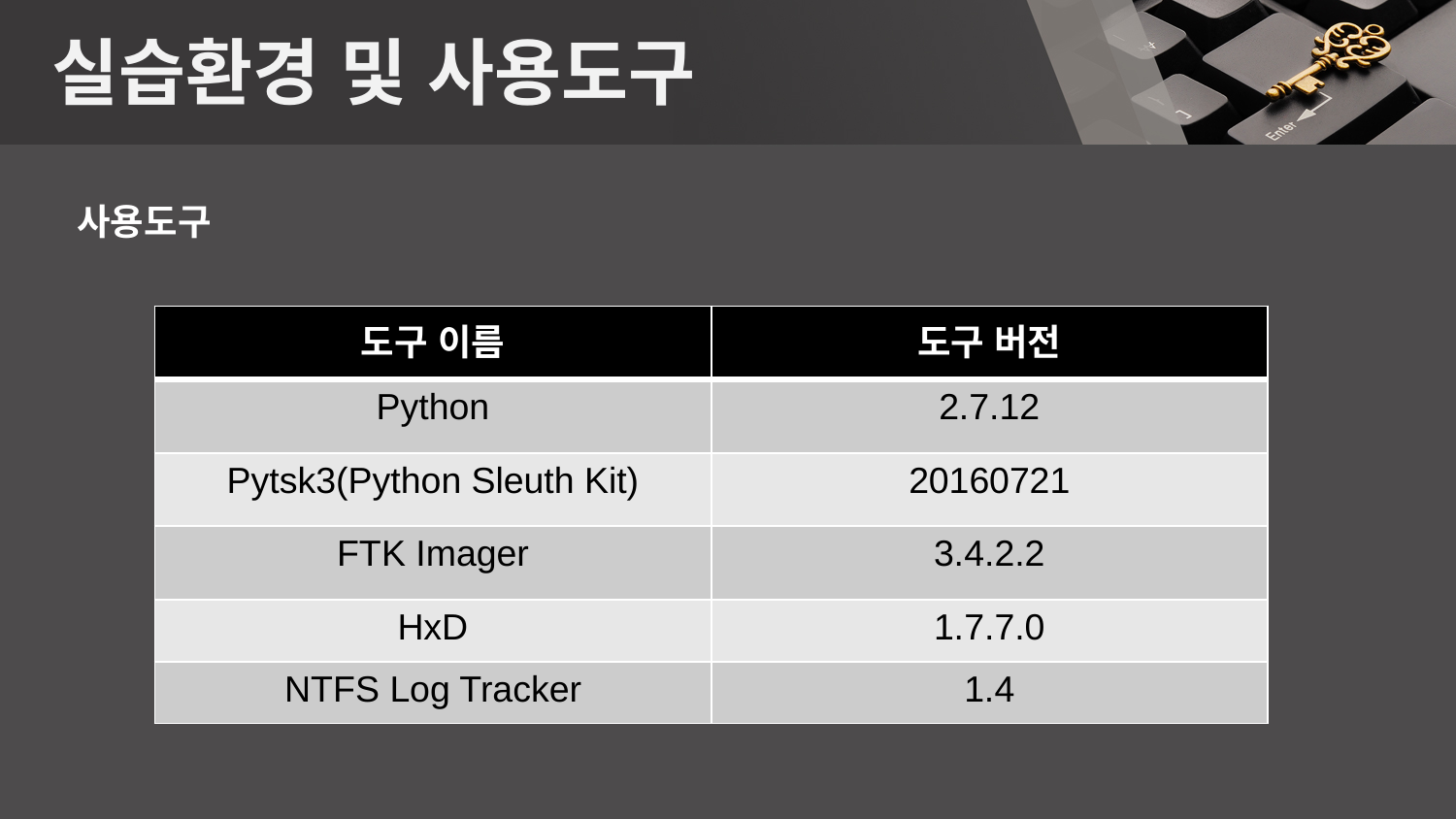

# 실습환경 및 사용도구
사용도구
| 도구 이름 | 도구 버전 |
| --- | --- |
| Python | 2.7.12 |
| Pytsk3(Python Sleuth Kit) | 20160721 |
| FTK Imager | 3.4.2.2 |
| HxD | 1.7.7.0 |
| NTFS Log Tracker | 1.4 |